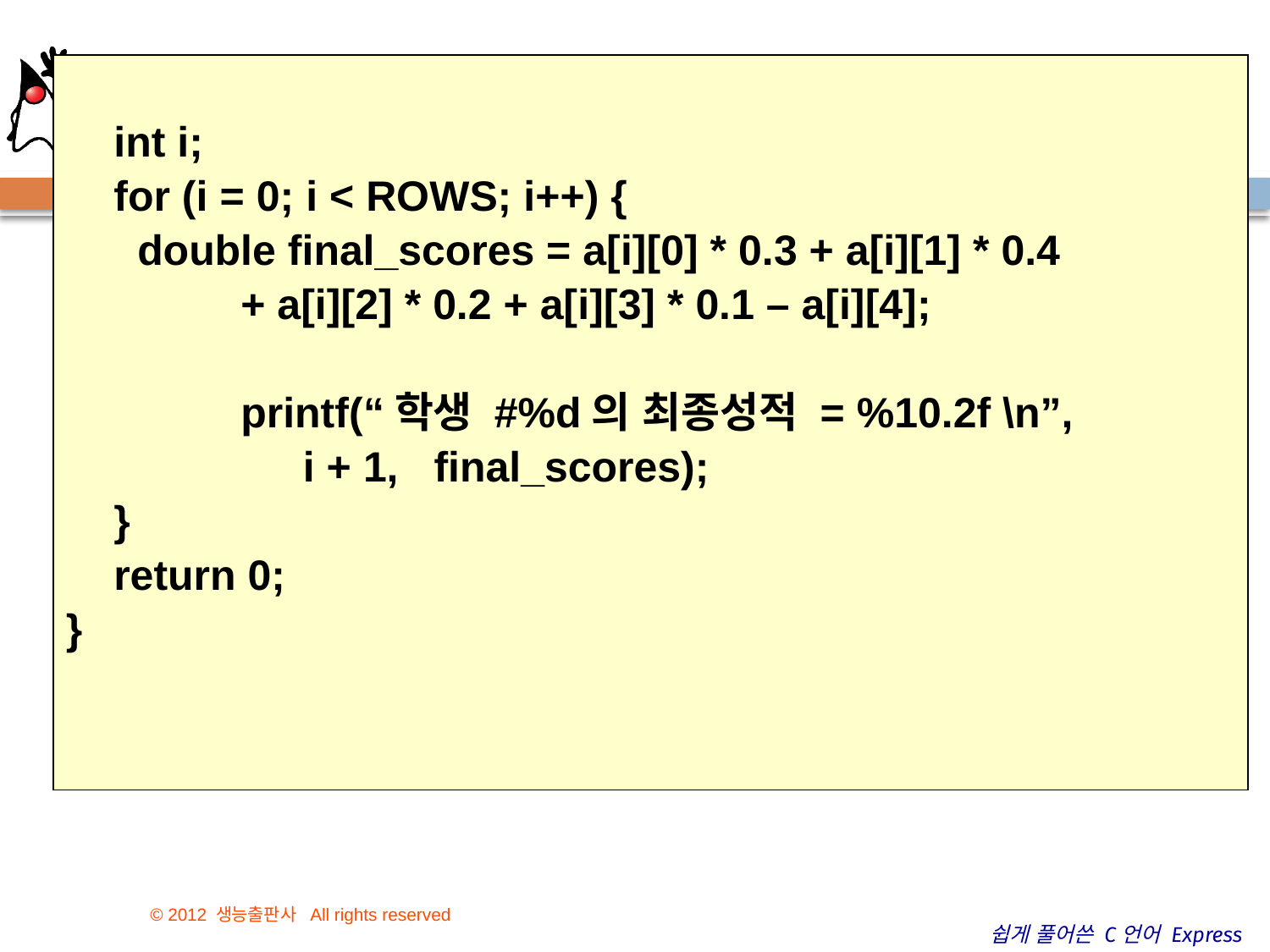

# 2차원 배열의 초기화

	int i;
	for (i = 0; i < ROWS; i++) {
	  double final_scores = a[i][0] * 0.3 + a[i][1] * 0.4
          	+ a[i][2] * 0.2 + a[i][3] * 0.1 – a[i][4];

		printf(“학생 #%d의 최종성적 = %10.2f \n”,
                    i + 1,   final_scores);
	}
	return 0;
}